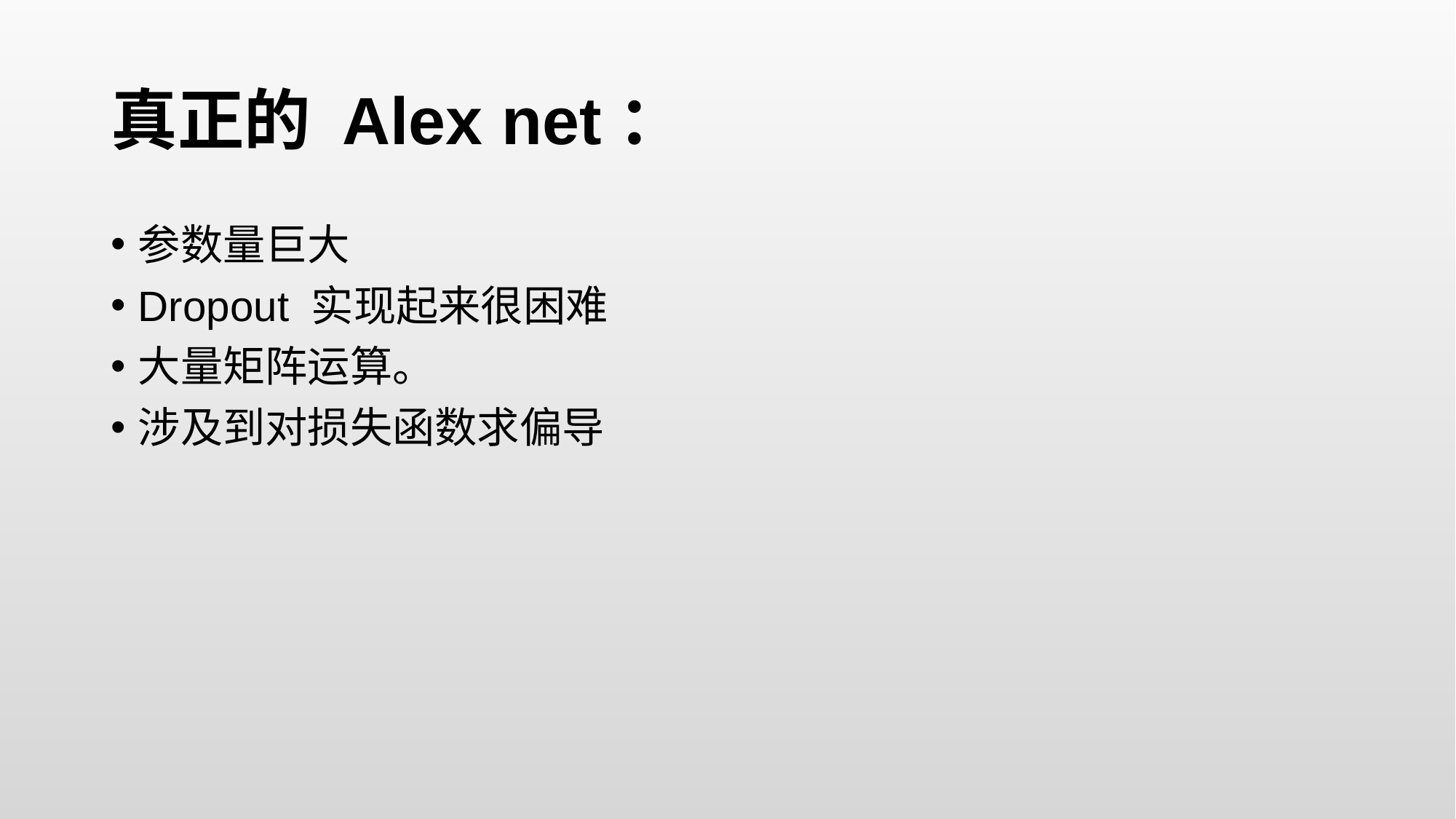

# 真正的 Alex net：
参数量巨大
Dropout 实现起来很困难
大量矩阵运算。
涉及到对损失函数求偏导